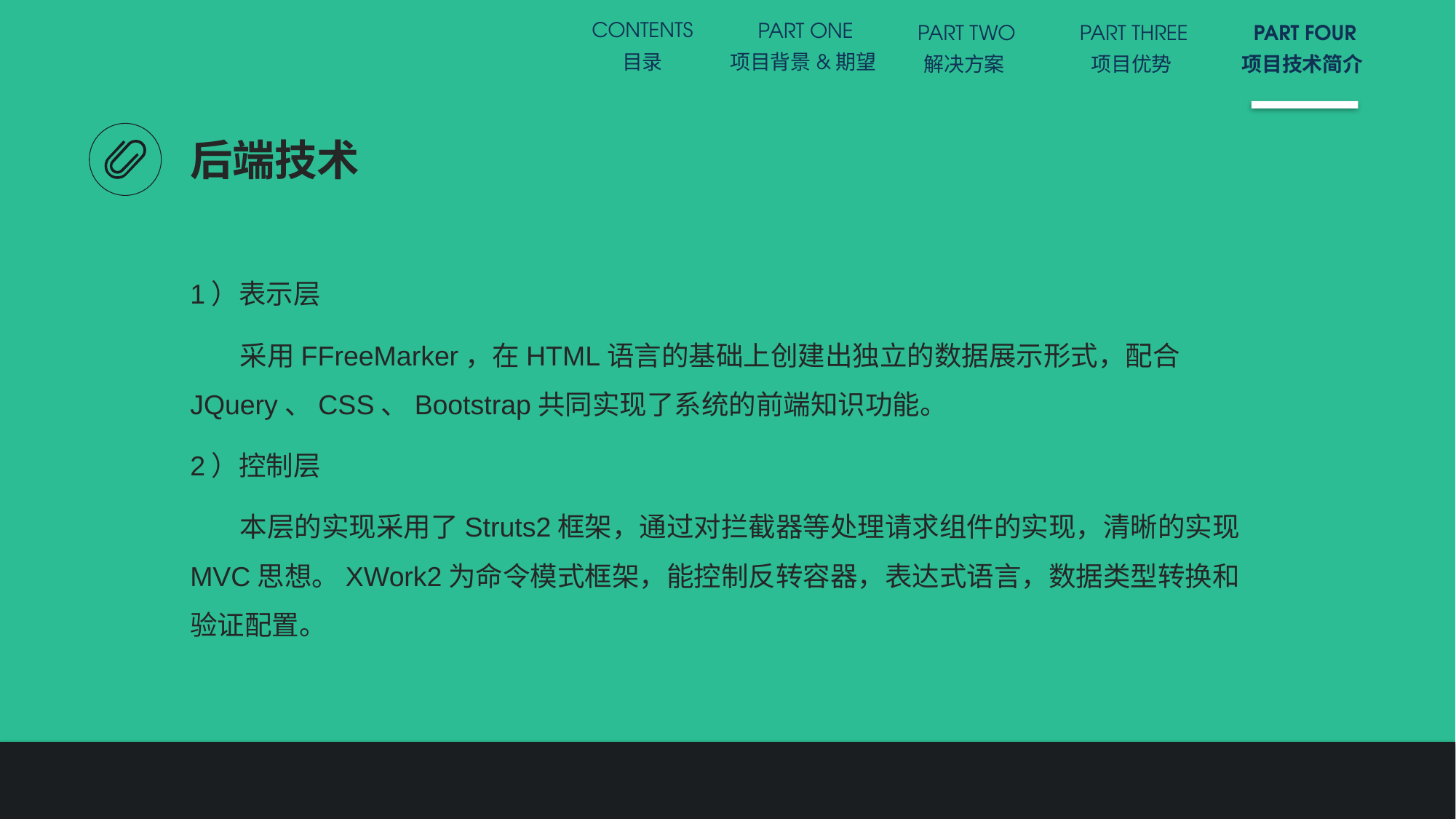

CONTENTS
目录
PART ONE
项目背景&期望
PART TWO
解决方案
PART THREE
项目优势
PART FOUR
项目技术简介

后端技术
1）表示层
       采用FFreeMarker，在HTML语言的基础上创建出独立的数据展示形式，配合JQuery、CSS、Bootstrap共同实现了系统的前端知识功能。
2）控制层
       本层的实现采用了Struts2框架，通过对拦截器等处理请求组件的实现，清晰的实现MVC思想。XWork2为命令模式框架，能控制反转容器，表达式语言，数据类型转换和验证配置。